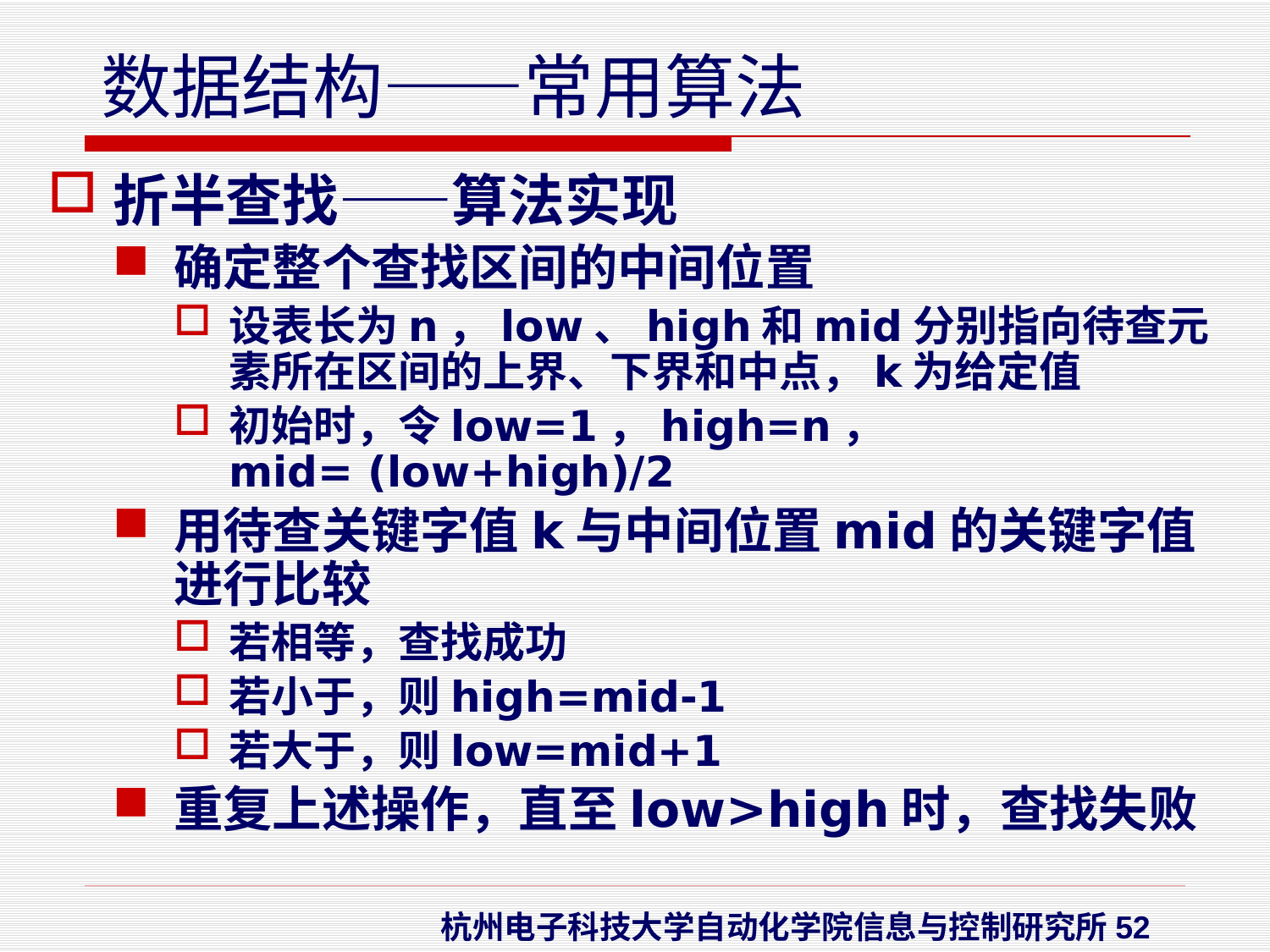

折半查找——算法实现
确定整个查找区间的中间位置
设表长为n，low、high和mid分别指向待查元素所在区间的上界、下界和中点，k为给定值
初始时，令low=1，high=n，
mid= (low+high)/2
用待查关键字值k与中间位置mid的关键字值进行比较
若相等，查找成功
若小于，则high=mid-1
若大于，则low=mid+1
重复上述操作，直至low>high时，查找失败